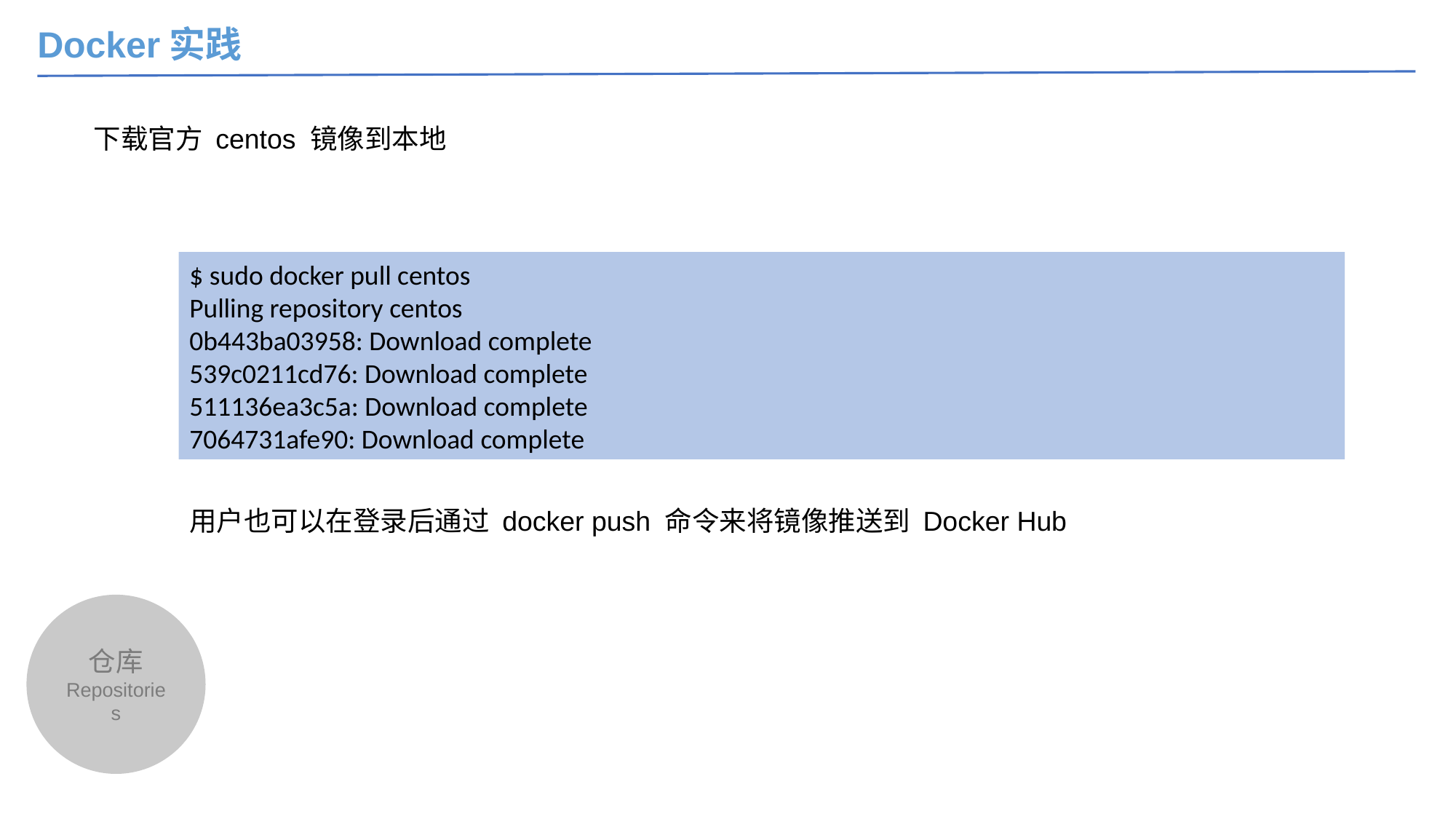

Docker实践
下载官方 centos 镜像到本地
$ sudo docker pull centos
Pulling repository centos
0b443ba03958: Download complete
539c0211cd76: Download complete
511136ea3c5a: Download complete
7064731afe90: Download complete
用户也可以在登录后通过 docker push 命令来将镜像推送到 Docker Hub
仓库
Repositories